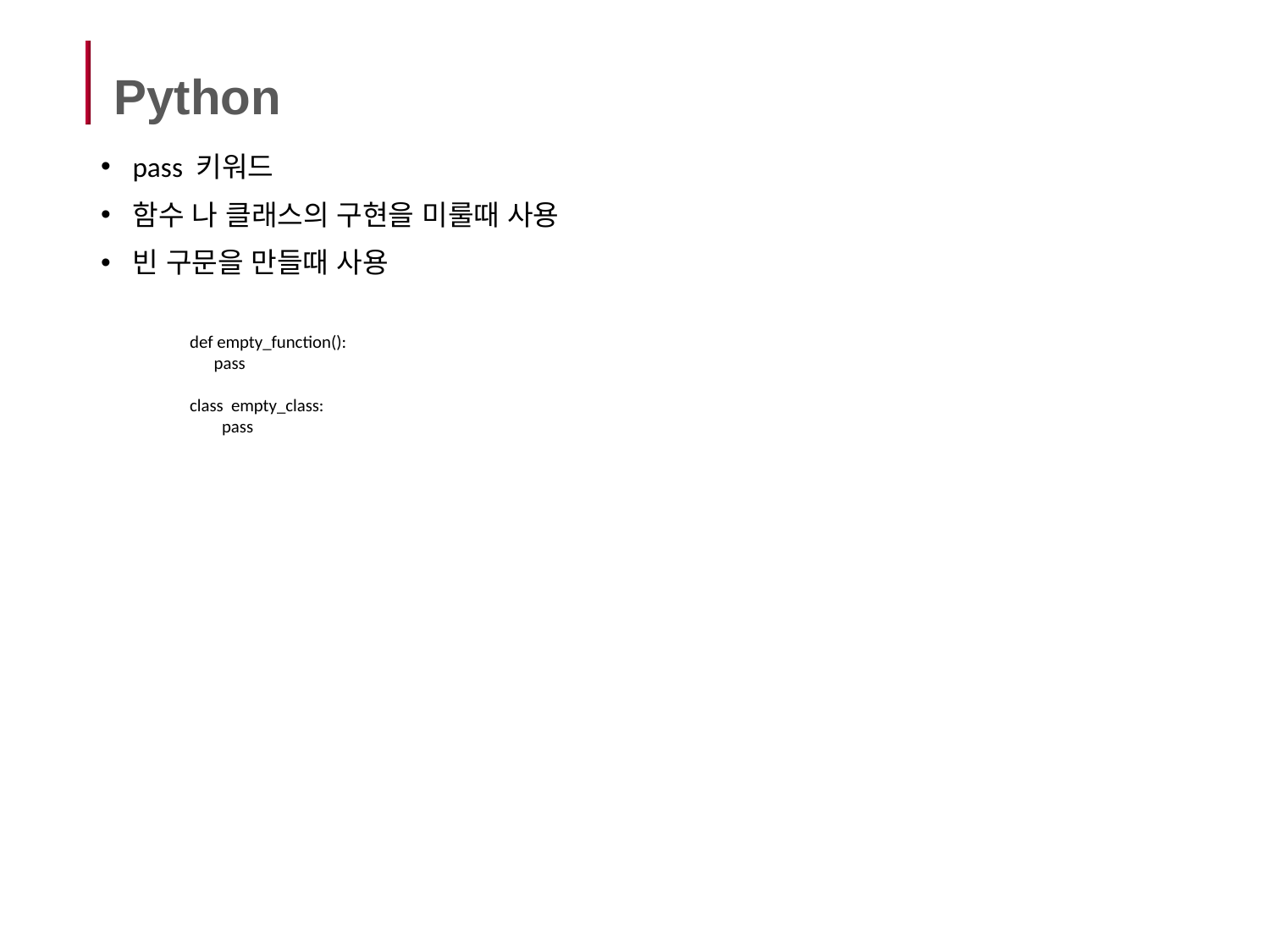

pass 키워드
함수 나 클래스의 구현을 미룰때 사용
빈 구문을 만들때 사용

def empty_function():
      pass

class  empty_class:
        pass